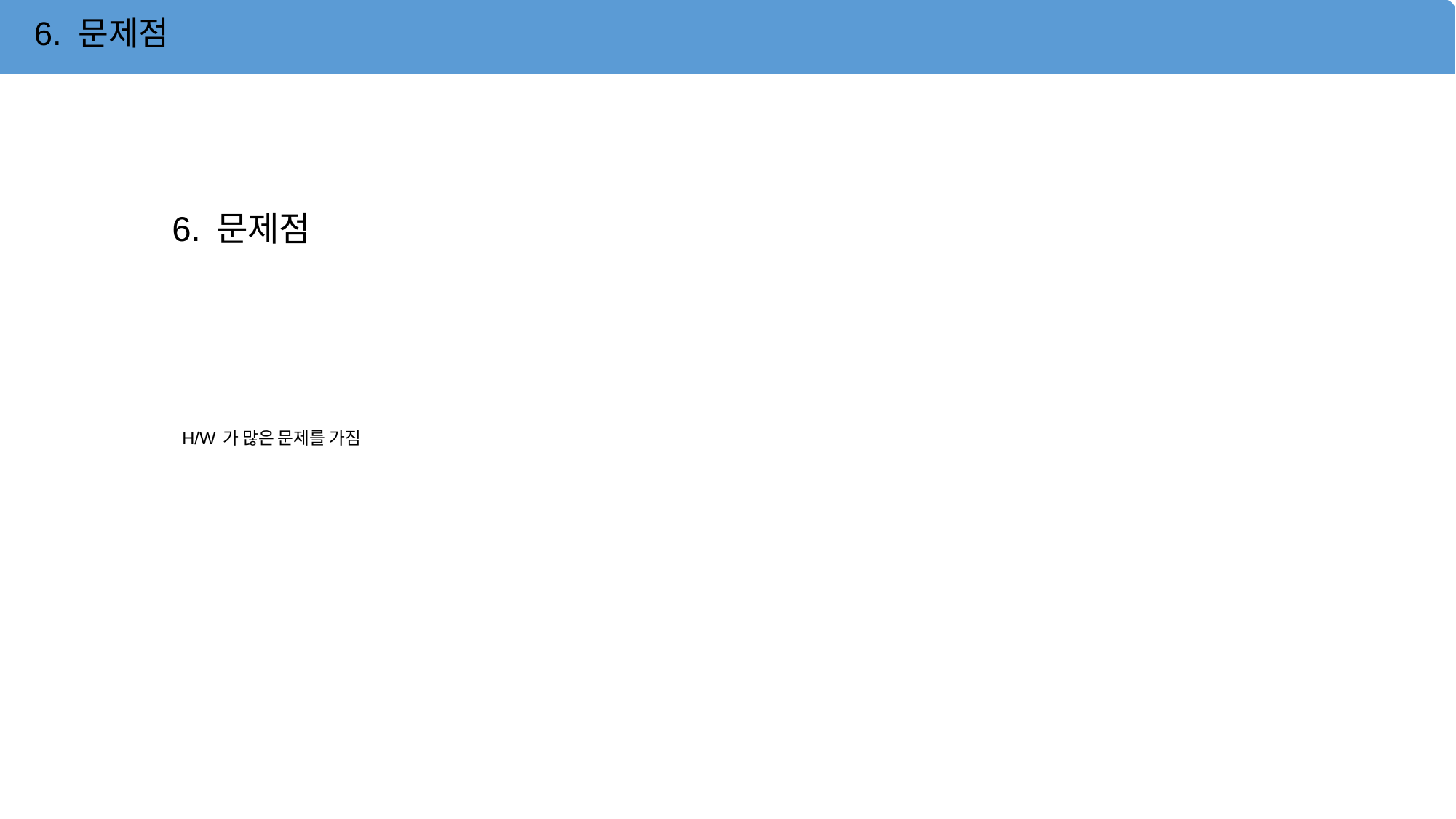

6. 문제점
# 6. 문제점
 H/W 가 많은 문제를 가짐